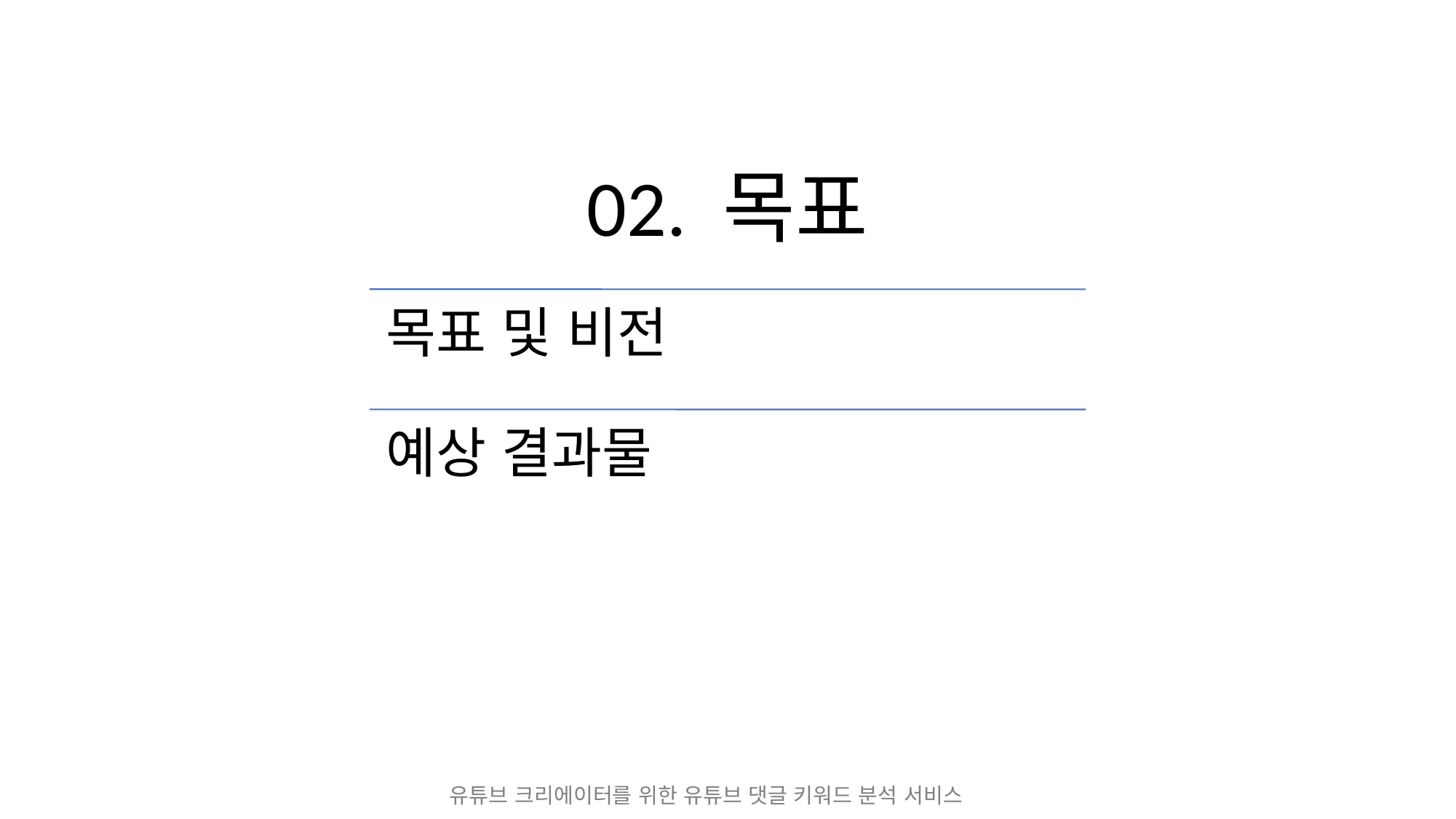

02. 목표
목표 및 비전
예상 결과물
유튜브 크리에이터를 위한 유튜브 댓글 키워드 분석 서비스